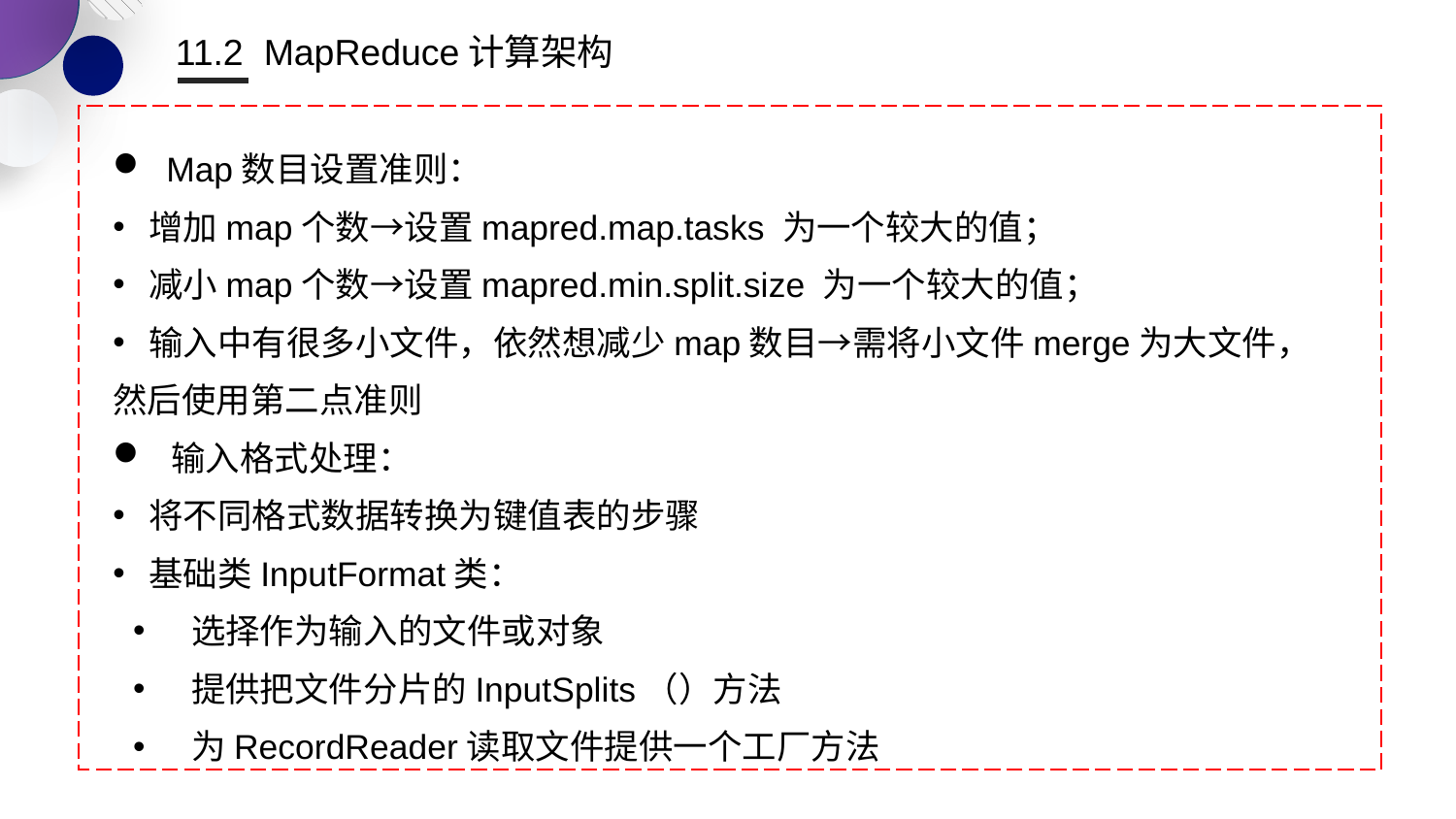

11.2  MapReduce计算架构

  Map数目设置准则：
  增加map个数→设置mapred.map.tasks 为一个较大的值；
  减小map个数→设置mapred.min.split.size 为一个较大的值；
  输入中有很多小文件，依然想减少map数目→需将小文件merge为大文件，然后使用第二点准则
  输入格式处理：
  将不同格式数据转换为键值表的步骤
  基础类InputFormat类：
  选择作为输入的文件或对象
  提供把文件分片的InputSplits（）方法
  为RecordReader读取文件提供一个工厂方法